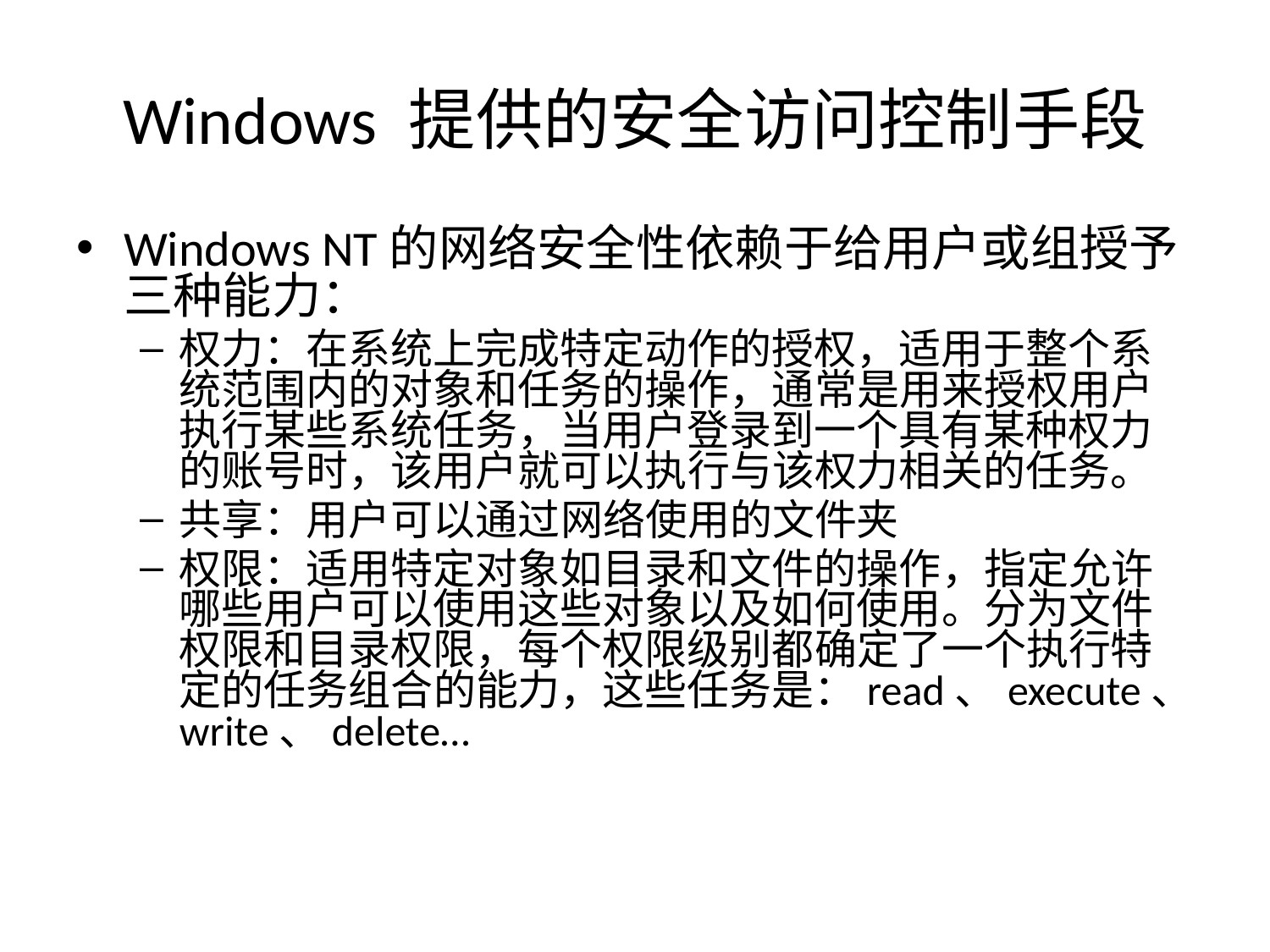

# Windows 提供的安全访问控制手段
Windows NT的网络安全性依赖于给用户或组授予三种能力：
权力：在系统上完成特定动作的授权，适用于整个系统范围内的对象和任务的操作，通常是用来授权用户执行某些系统任务，当用户登录到一个具有某种权力的账号时，该用户就可以执行与该权力相关的任务。
共享：用户可以通过网络使用的文件夹
权限：适用特定对象如目录和文件的操作，指定允许哪些用户可以使用这些对象以及如何使用。分为文件权限和目录权限，每个权限级别都确定了一个执行特定的任务组合的能力，这些任务是：read、execute、write、delete…